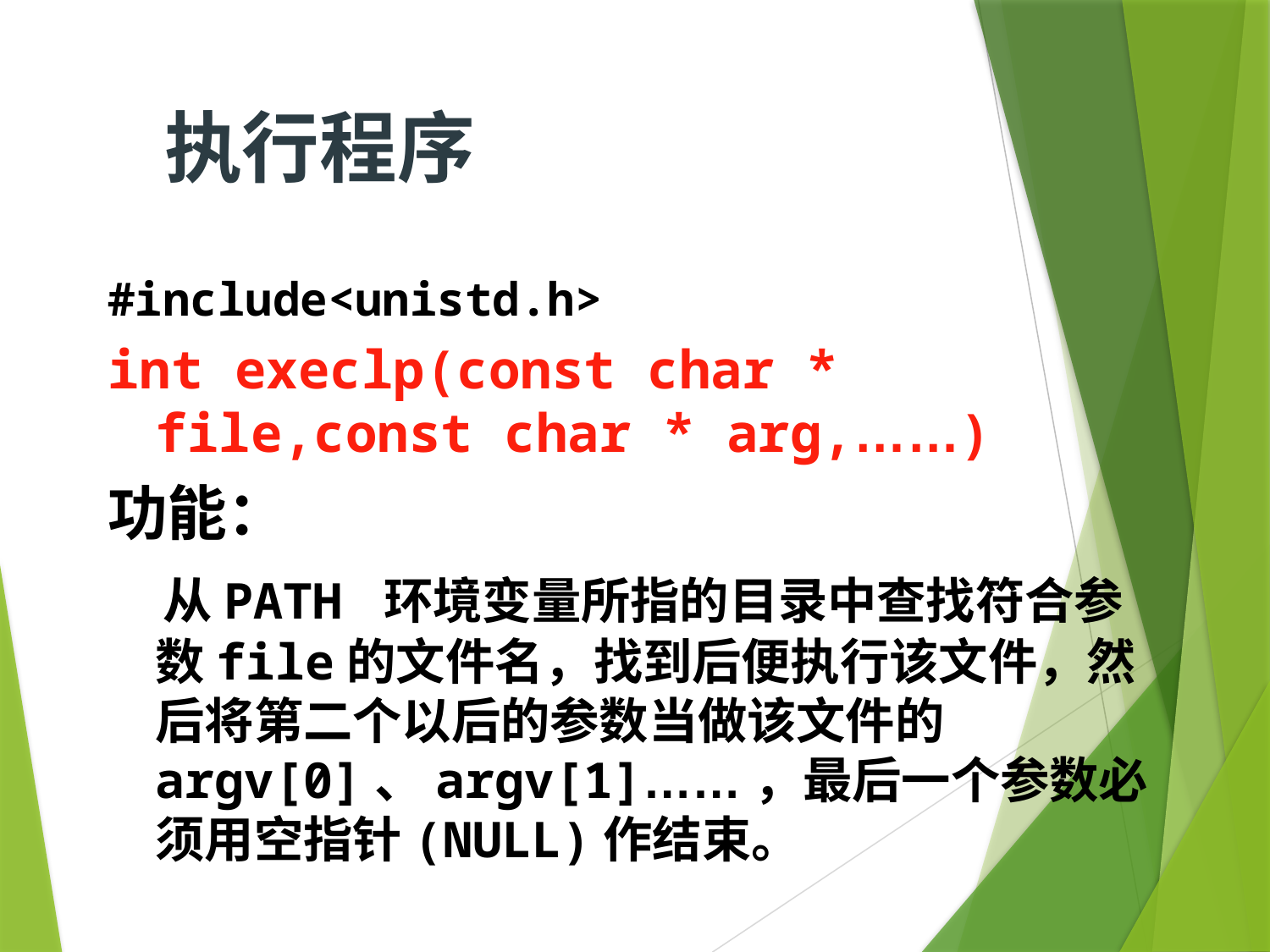

执行程序
#include<unistd.h>
int execlp(const char * file,const char * arg,……)
功能：
   从PATH 环境变量所指的目录中查找符合参数file的文件名，找到后便执行该文件，然后将第二个以后的参数当做该文件的argv[0]、argv[1]……，最后一个参数必须用空指针(NULL)作结束。